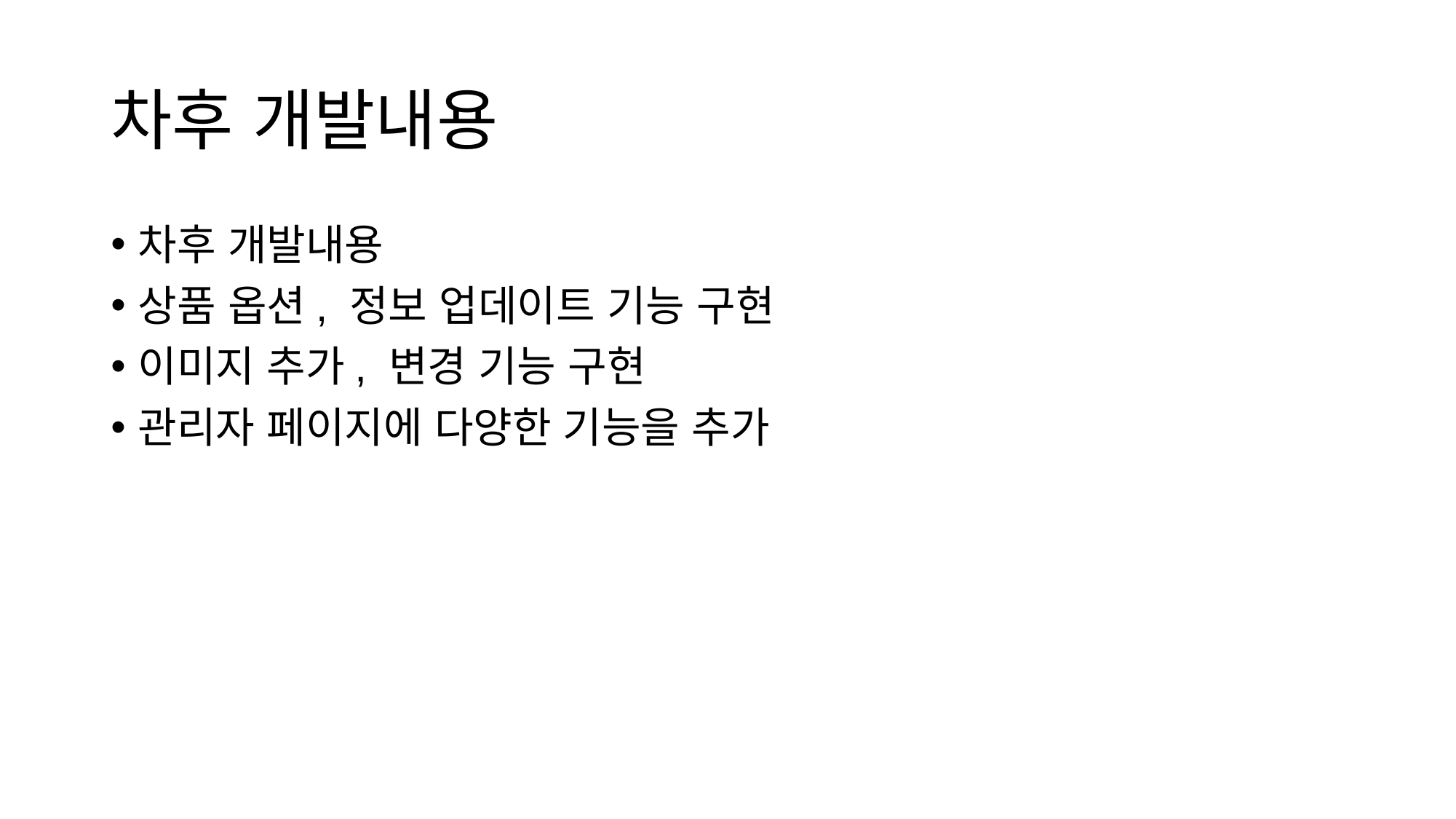

# 차후 개발내용
차후 개발내용
상품 옵션, 정보 업데이트 기능 구현
이미지 추가, 변경 기능 구현
관리자 페이지에 다양한 기능을 추가